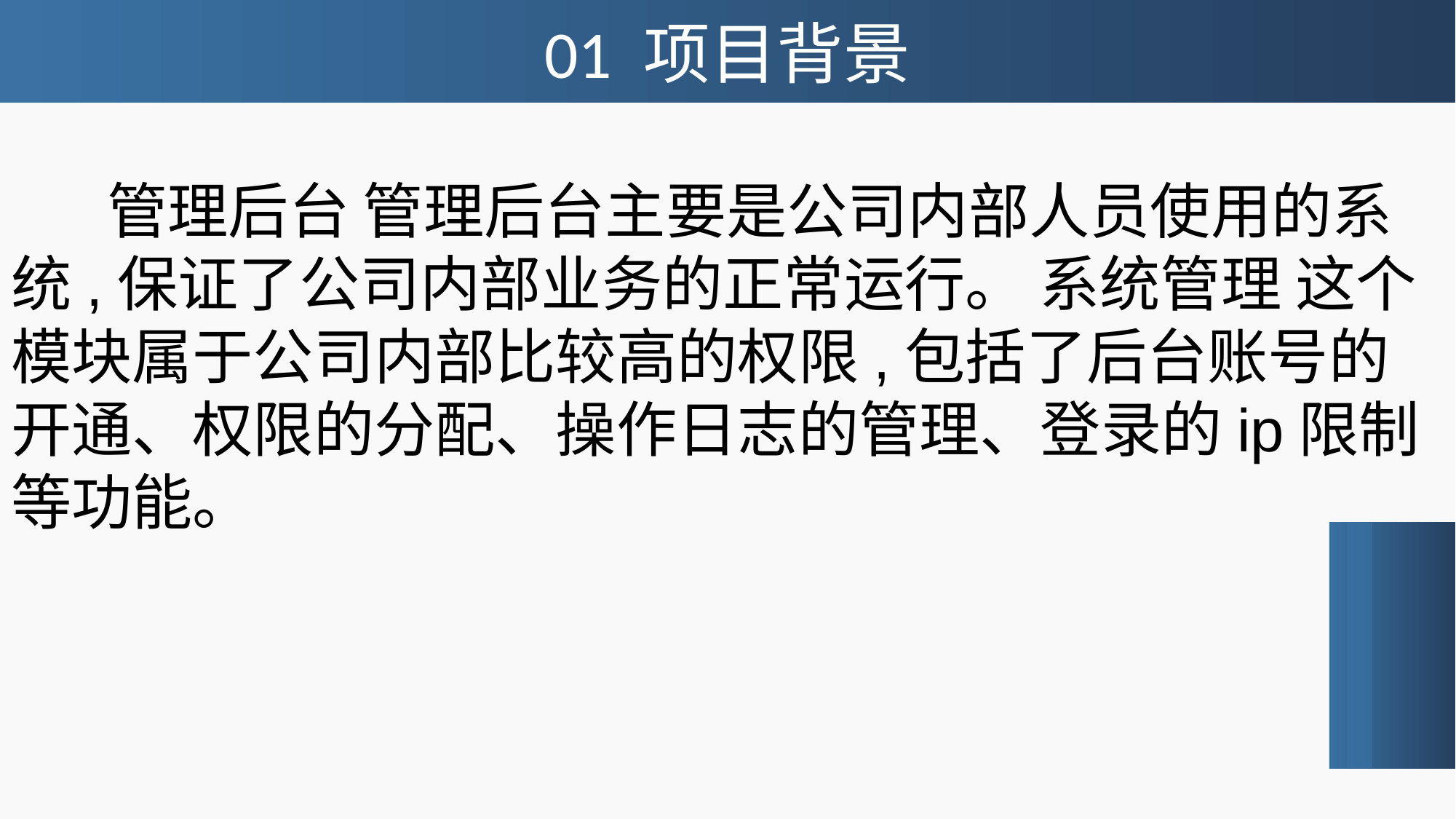

01 项目背景

      管理后台 管理后台主要是公司内部人员使用的系统,保证了公司内部业务的正常运行。 系统管理 这个模块属于公司内部比较高的权限,包括了后台账号的开通、权限的分配、操作日志的管理、登录的ip限制等功能。
# 公司简介
默地呆在一个角落里，寂寞又孤独。真正宽容的人，他们的心灵之窗是面对阳光的，是开着的；他们不懂得生气，不懂得发怒，也许这是宽容在作怪吧！康德说过：;生气，是拿别人的错误来惩罚自己。;你还要一直惩罚自己吗？让我们寻找宽容吧！要敞开心扉，全身心的释怀，打开心灵之窗。当阳光射进去的一刹那，也许就是;宽容使者;来临的时候吧！"寻找雷锋的足迹作文700字
;;沿着长长的小溪寻找雷锋的足迹，雷锋叔叔你在哪里;子，冒着蒙蒙的细雨。瞧，那泥泞路上的脚窝，就是他留下的足迹;;;每当我听到这些话语，心里总会涌起层层涟漪。雷锋叔叔啊！您是我们亿万中国人学习的楷模。作为一名中华少年，我一定会努力寻找您的足迹，做最好的自己。雷锋叔